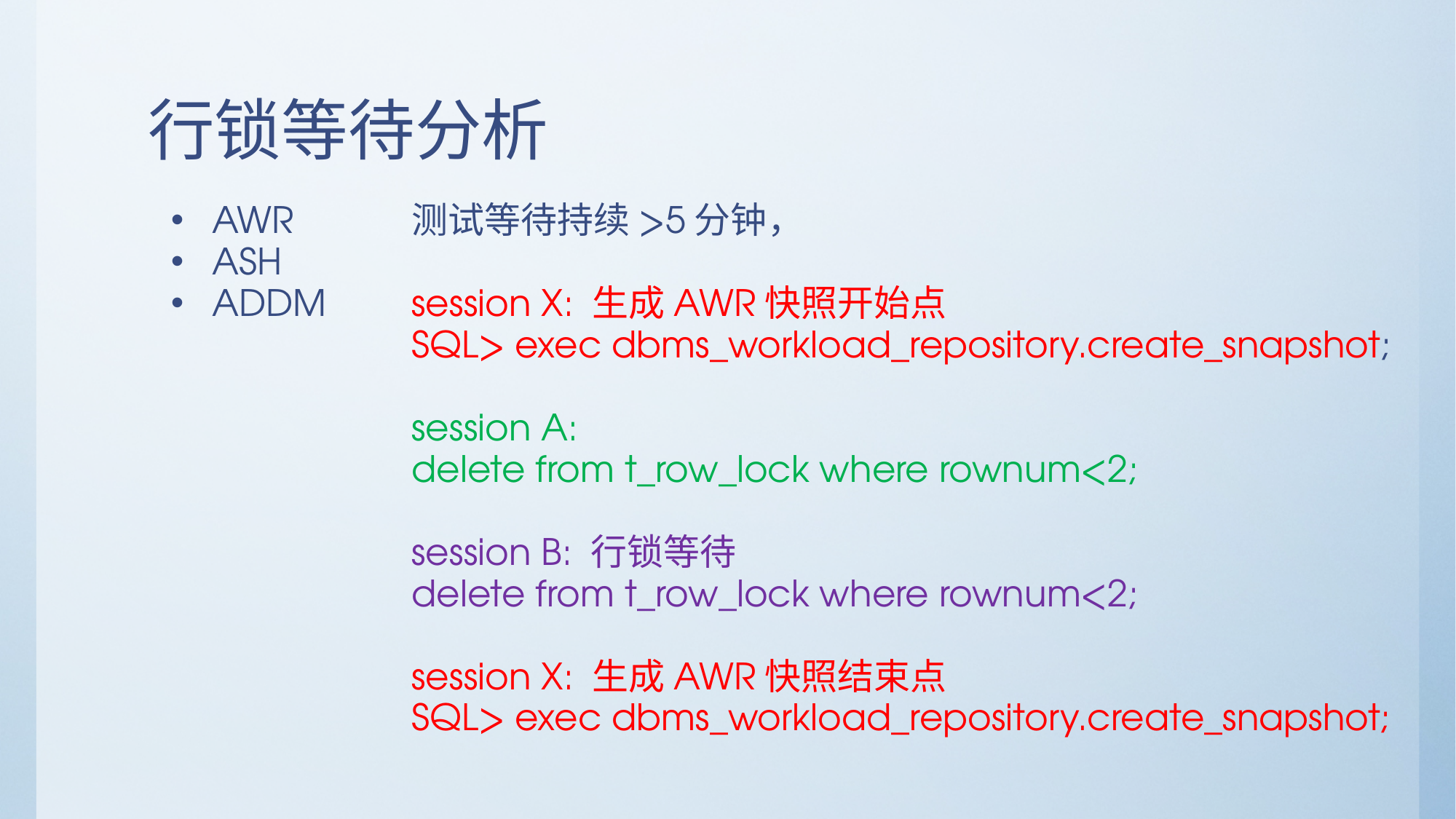

# 行锁等待分析
AWR
ASH
ADDM
测试等待持续>5分钟，

session X: 生成AWR快照开始点
SQL> exec dbms_workload_repository.create_snapshot;

session A:
delete from t_row_lock where rownum<2;

session B: 行锁等待
delete from t_row_lock where rownum<2;

session X: 生成AWR快照结束点
SQL> exec dbms_workload_repository.create_snapshot;